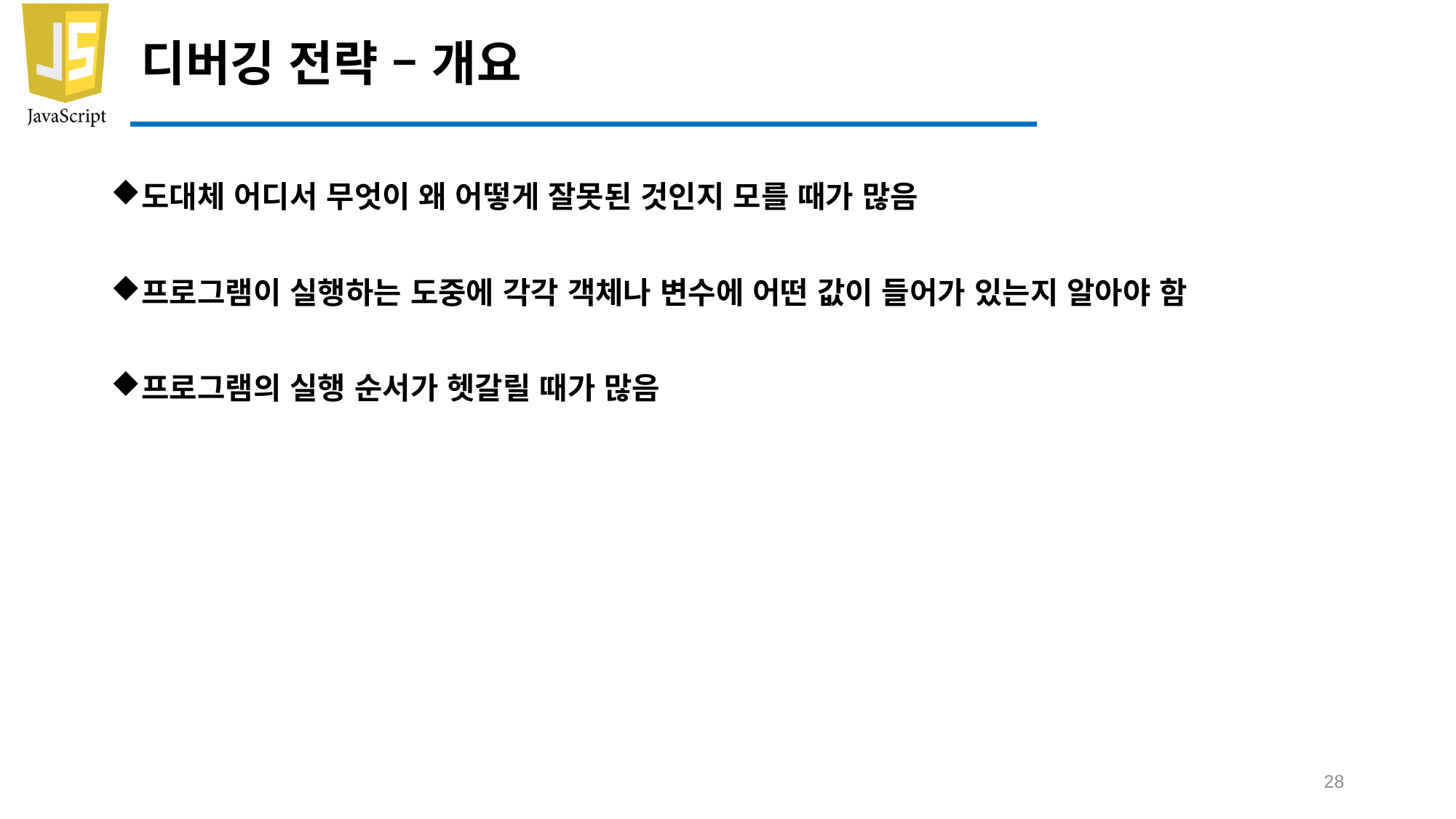

# 디버깅 전략 – 개요
도대체 어디서 무엇이 왜 어떻게 잘못된 것인지 모를 때가 많음

프로그램이 실행하는 도중에 각각 객체나 변수에 어떤 값이 들어가 있는지 알아야 함

프로그램의 실행 순서가 헷갈릴 때가 많음
28